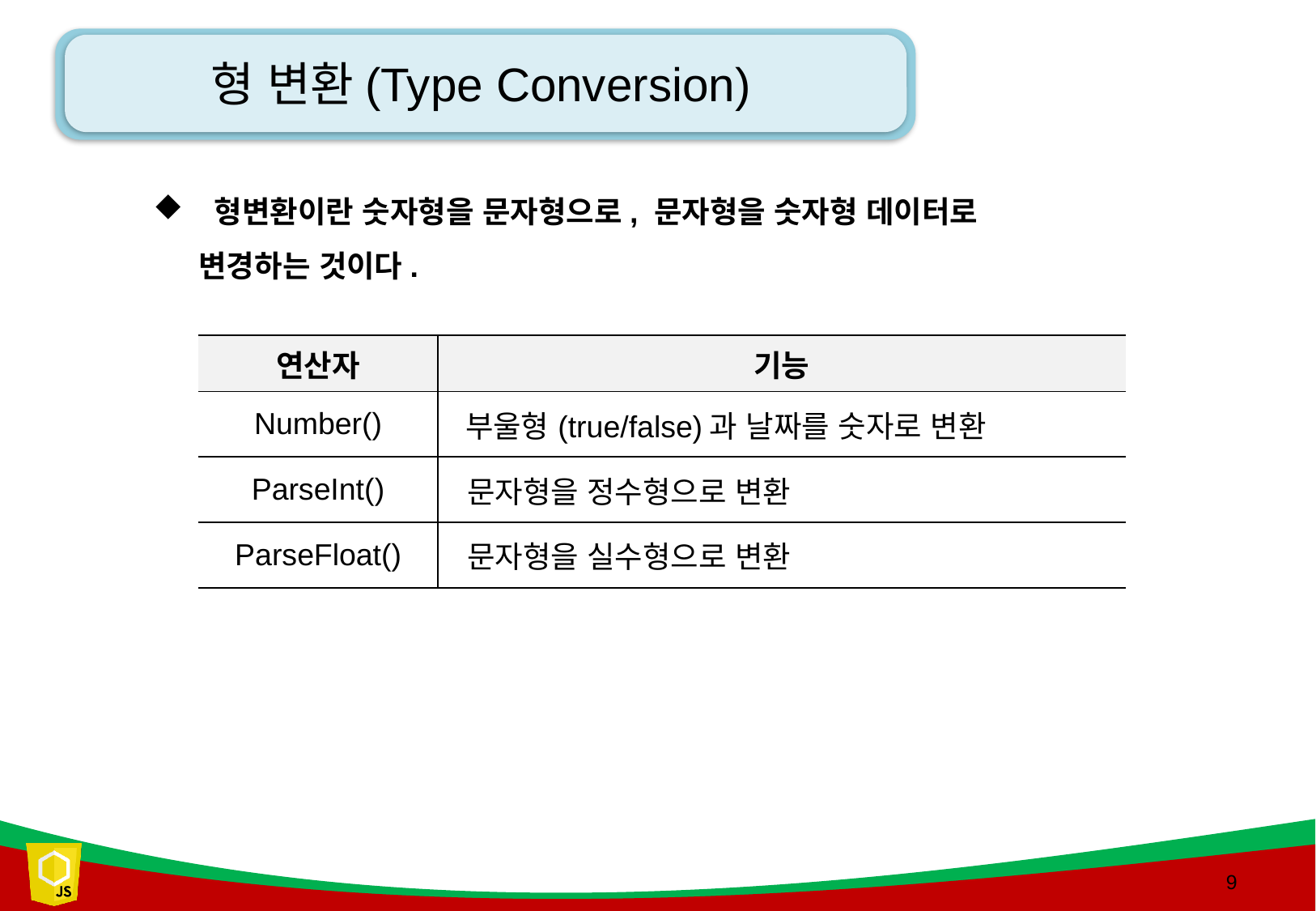

# 형 변환(Type Conversion)
 형변환이란 숫자형을 문자형으로, 문자형을 숫자형 데이터로 변경하는 것이다.
| 연산자 | 기능 |
| --- | --- |
| Number() | 부울형(true/false)과 날짜를 숫자로 변환 |
| ParseInt() | 문자형을 정수형으로 변환 |
| ParseFloat() | 문자형을 실수형으로 변환 |
9